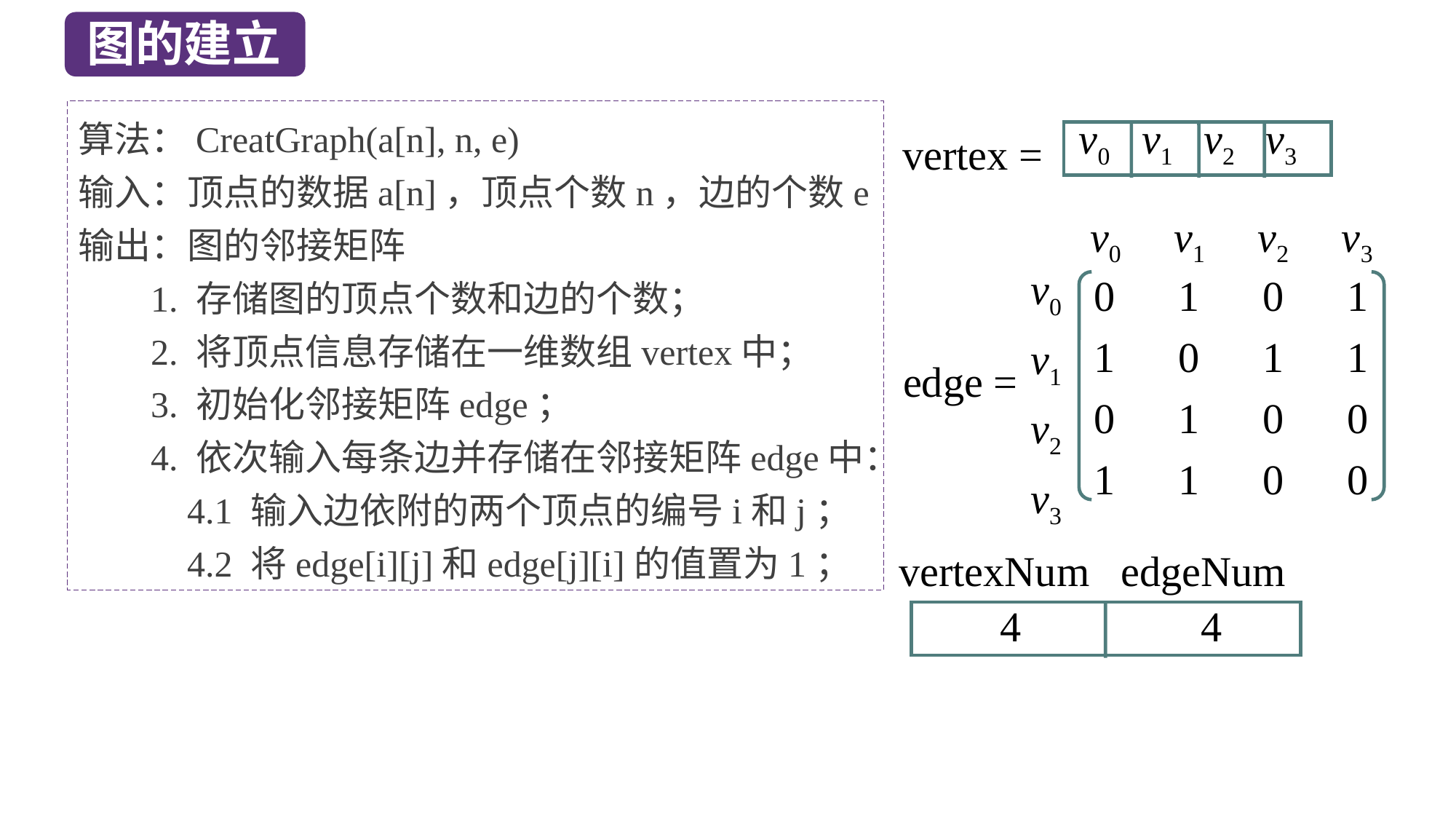

图的建立

算法：CreatGraph(a[n], n, e)
输入：顶点的数据a[n]，顶点个数n，边的个数e
输出：图的邻接矩阵
        1. 存储图的顶点个数和边的个数；
        2. 将顶点信息存储在一维数组vertex中；
        3. 初始化邻接矩阵edge；
        4. 依次输入每条边并存储在邻接矩阵edge中：
            4.1 输入边依附的两个顶点的编号i和j；
            4.2 将edge[i][j]和edge[j][i]的值置为1；
v0   v1     v2     v3

vertex =
v0     v1     v2     v3
v0
v1
v2
v3
0      1      0      1
1      0      1      1
0      1      0      0
1      1      0      0

edge =
vertexNum   edgeNum
       4                 4